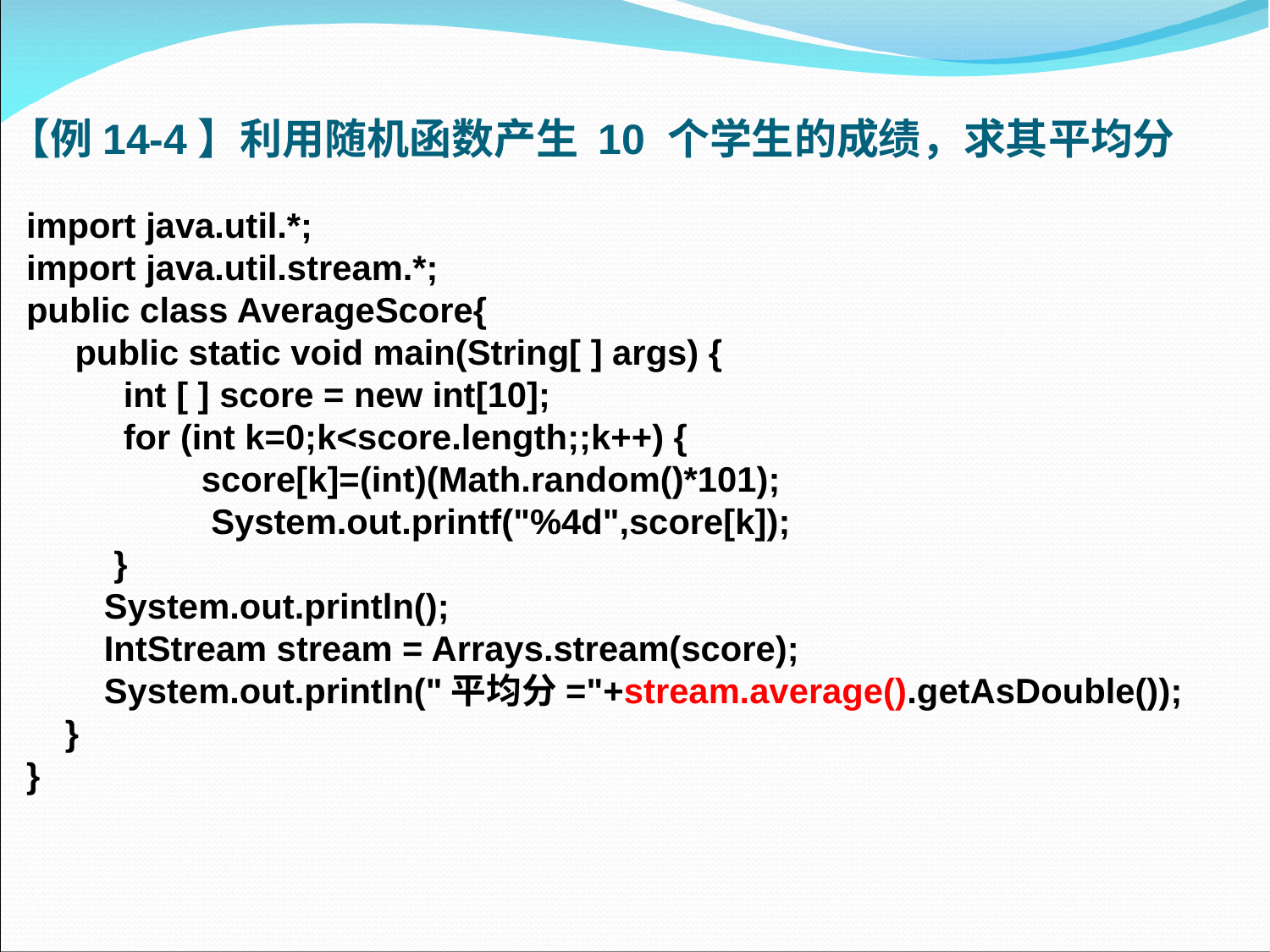

【例14-4】利用随机函数产生 10 个学生的成绩，求其平均分
import java.util.*;
import java.util.stream.*;
public class AverageScore{
     public static void main(String[ ] args) {
          int [ ] score = new int[10];
          for (int k=0;k<score.length;;k++) {
                  score[k]=(int)(Math.random()*101);
                   System.out.printf("%4d",score[k]);
         }
        System.out.println();
        IntStream stream = Arrays.stream(score);
        System.out.println("平均分="+stream.average().getAsDouble());
    }
}